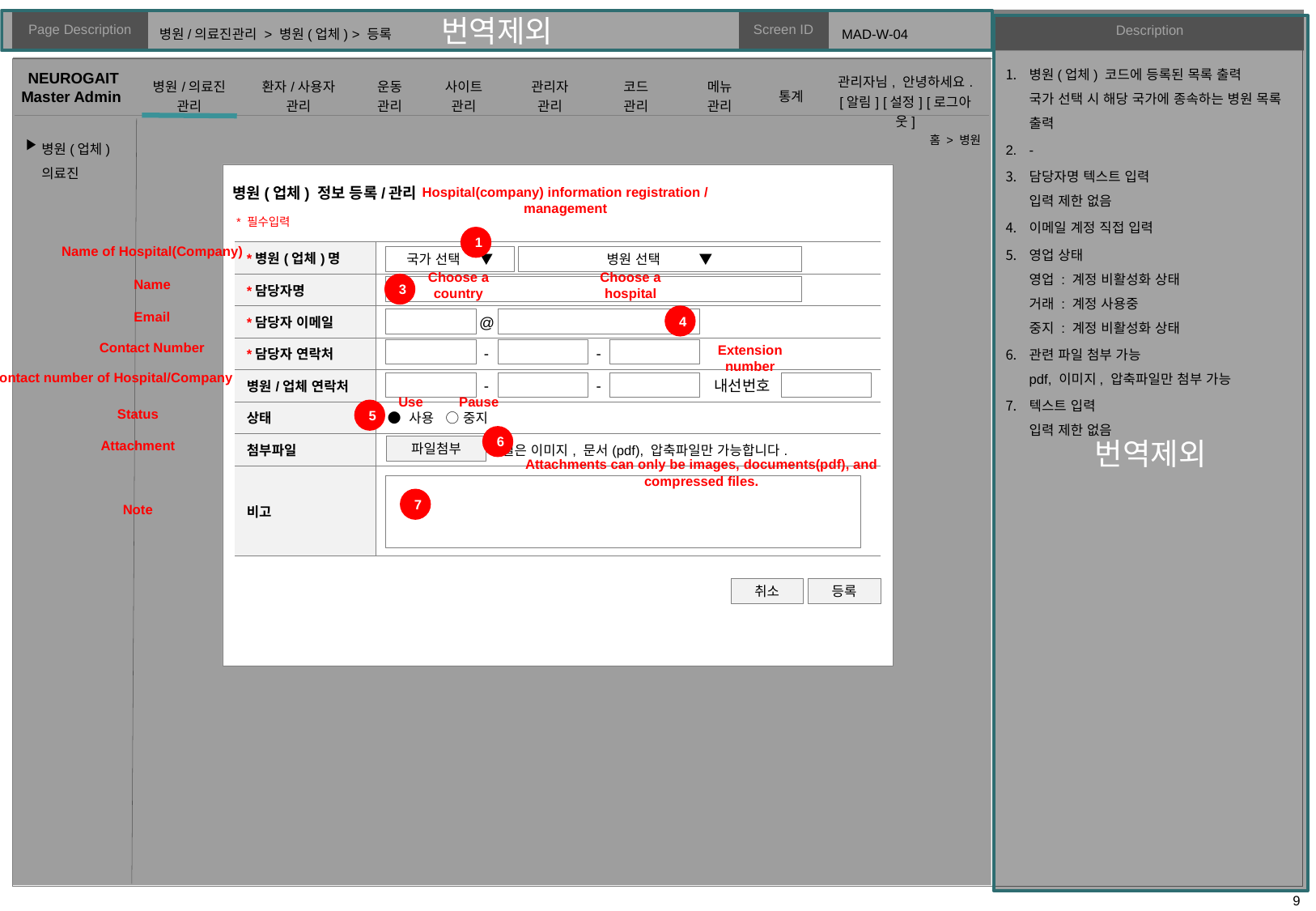

# 병원/의료진관리 > 병원(업체) > 등록
MAD-W-04
병원(업체) 코드에 등록된 목록 출력
국가 선택 시 해당 국가에 종속하는 병원 목록 출력
-
담당자명 텍스트 입력
입력 제한 없음
이메일 계정 직접 입력
영업 상태
영업 : 계정 비활성화 상태
거래 : 계정 사용중
중지 : 계정 비활성화 상태
관련 파일 첨부 가능
pdf, 이미지, 압축파일만 첨부 가능
텍스트 입력
입력 제한 없음
홈 > 병원
▶

병원(업체) 정보 등록/관리
Hospital(company) information registration / management
* 필수입력
1
| \*병원(업체)명 |  |
| --- | --- |
| \*담당자명 |  |
| \*담당자 이메일 |  |
| \*담당자 연락처 |  |
| 병원/업체 연락처 |  |
| 상태 | ● 사용 ○ 중지 |
| 첨부파일 | 첨부파일은 이미지, 문서(pdf), 압축파일만 가능합니다. |
| 비고 |  |
Name of Hospital(Company)
국가 선택     ▼
병원 선택          ▼
Choose a country
Choose a hospital
3
Name

4
@

Email
-
-
Contact Number

Extension number
Contact number of Hospital/Company
-
-
내선번호

Use
Pause
5
Status
6
파일첨부
Attachment
Attachments can only be images, documents(pdf), and compressed files.

7
Note
취소
등록